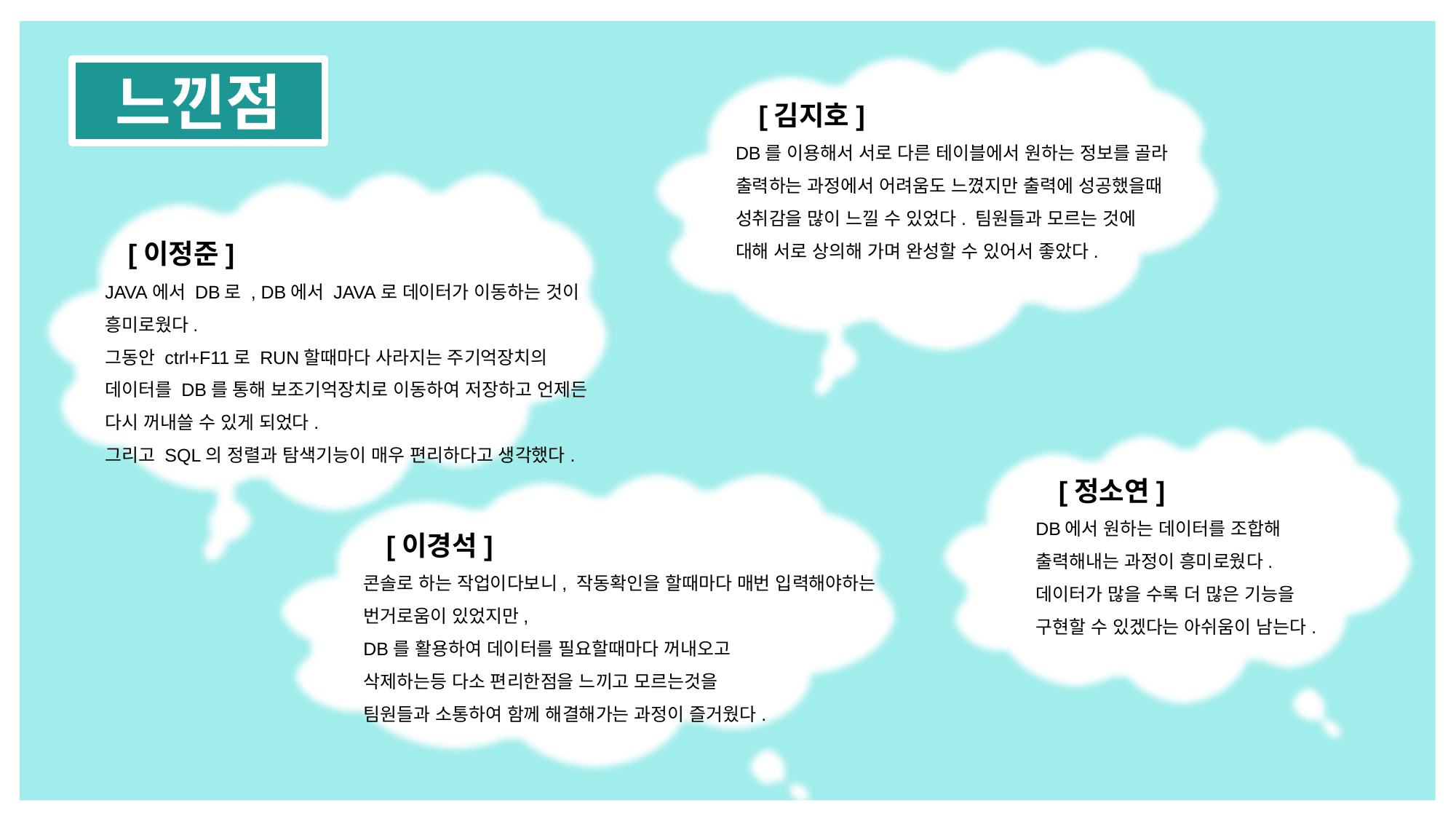

느낀점
   [김지호]
DB를 이용해서 서로 다른 테이블에서 원하는 정보를 골라 출력하는 과정에서 어려움도 느꼈지만 출력에 성공했을때 성취감을 많이 느낄 수 있었다. 팀원들과 모르는 것에 대해 서로 상의해 가며 완성할 수 있어서 좋았다.

   [이정준]
JAVA에서 DB로 , DB에서 JAVA로 데이터가 이동하는 것이 흥미로웠다.
그동안 ctrl+F11로 RUN할때마다 사라지는 주기억장치의 데이터를 DB를 통해 보조기억장치로 이동하여 저장하고 언제든 다시 꺼내쓸 수 있게 되었다.
그리고 SQL의 정렬과 탐색기능이 매우 편리하다고 생각했다.

   [정소연]
DB에서 원하는 데이터를 조합해
출력해내는 과정이 흥미로웠다.
데이터가 많을 수록 더 많은 기능을
구현할 수 있겠다는 아쉬움이 남는다.

   [이경석]
콘솔로 하는 작업이다보니, 작동확인을 할때마다 매번 입력해야하는
번거로움이 있었지만,
DB를 활용하여 데이터를 필요할때마다 꺼내오고
삭제하는등 다소 편리한점을 느끼고 모르는것을
팀원들과 소통하여 함께 해결해가는 과정이 즐거웠다.